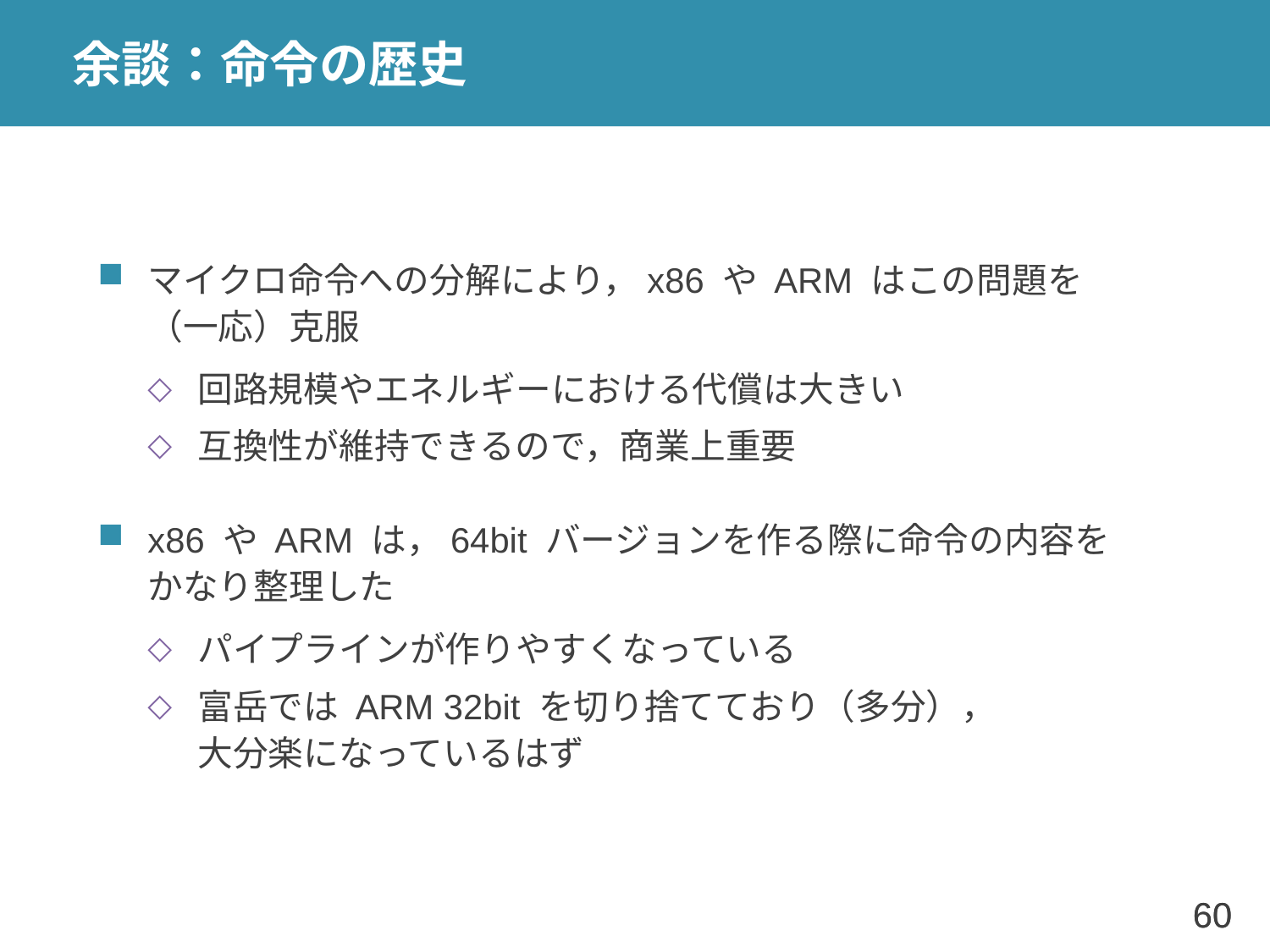

# 余談：命令の歴史
マイクロ命令への分解により，x86 や ARM はこの問題を
（一応）克服
回路規模やエネルギーにおける代償は大きい
互換性が維持できるので，商業上重要
x86 や ARM は，64bit バージョンを作る際に命令の内容を
かなり整理した
パイプラインが作りやすくなっている
富岳では ARM 32bit を切り捨てており（多分），
大分楽になっているはず